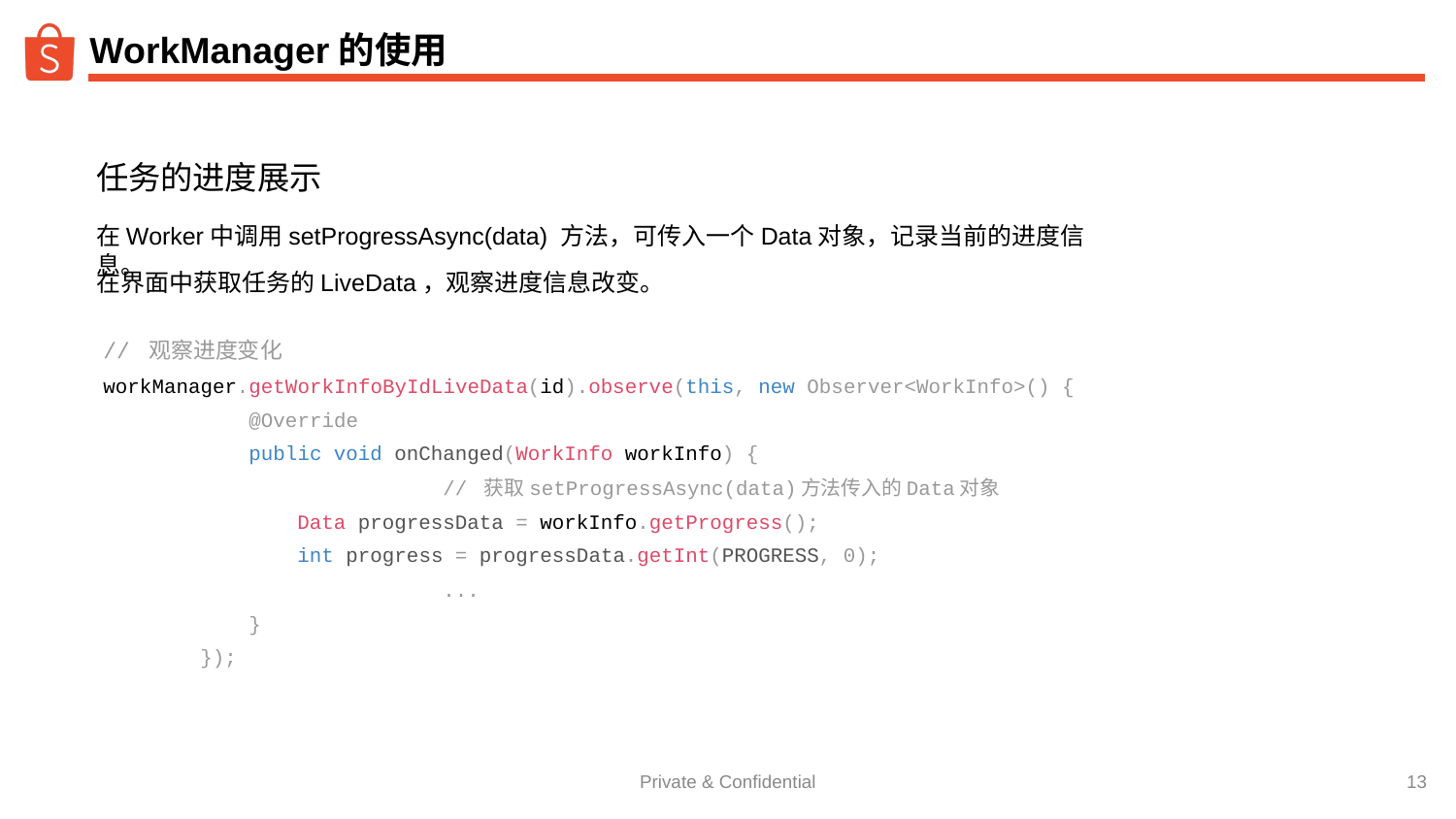

# WorkManager的使用
任务的进度展示
在Worker中调用setProgressAsync(data) 方法，可传入一个Data对象，记录当前的进度信息。
在界面中获取任务的LiveData，观察进度信息改变。
// 观察进度变化
workManager.getWorkInfoByIdLiveData(id).observe(this, new Observer<WorkInfo>() {
            @Override
            public void onChanged(WorkInfo workInfo) {
		    // 获取setProgressAsync(data)方法传入的Data对象
                Data progressData = workInfo.getProgress();
                int progress = progressData.getInt(PROGRESS, 0);
		    ...
            }
        });

13